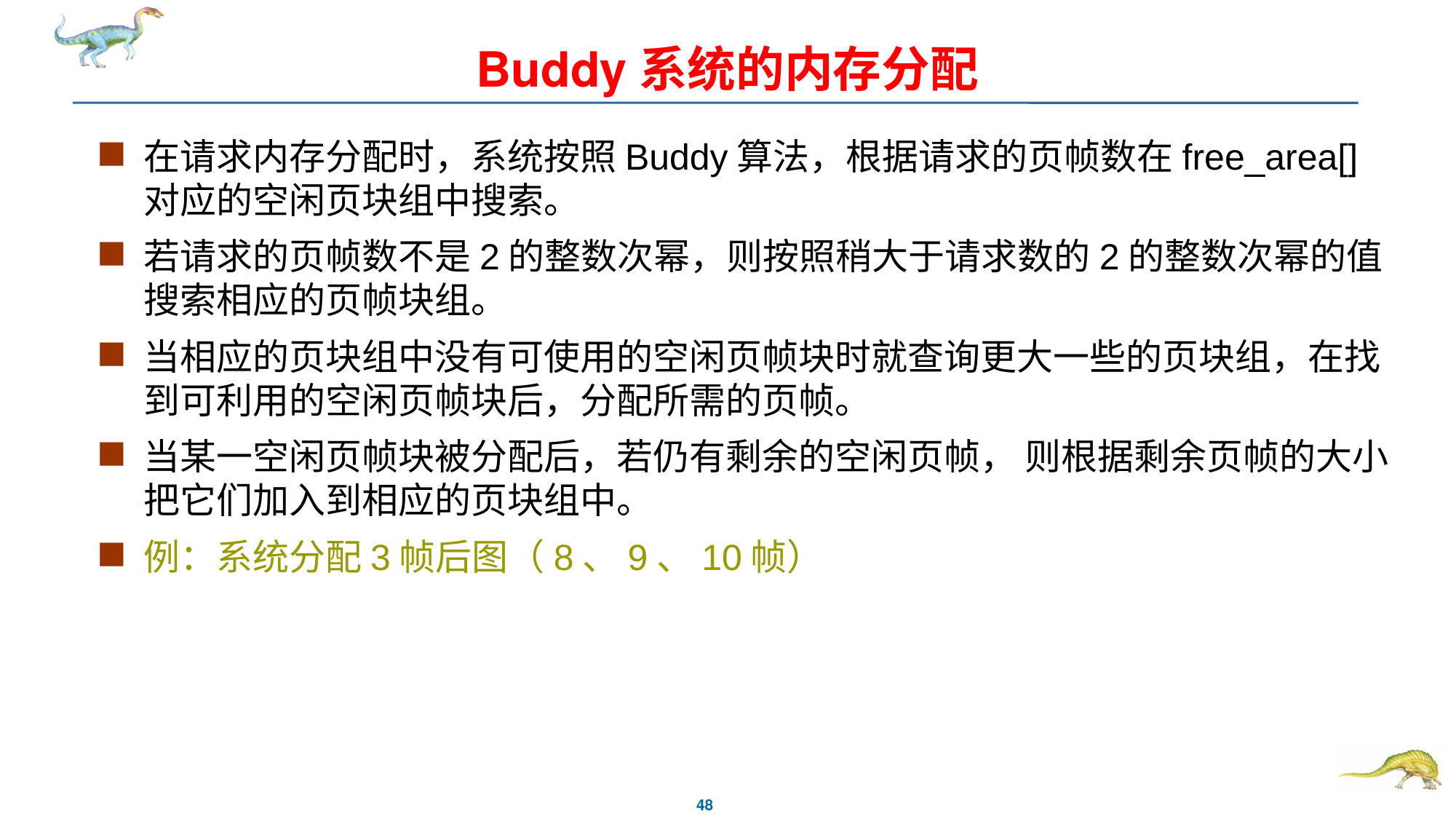

# Buddy系统的内存分配
在请求内存分配时，系统按照Buddy算法，根据请求的页帧数在free_area[]对应的空闲页块组中搜索。
若请求的页帧数不是2的整数次幂，则按照稍大于请求数的2的整数次幂的值搜索相应的页帧块组。
当相应的页块组中没有可使用的空闲页帧块时就查询更大一些的页块组，在找到可利用的空闲页帧块后，分配所需的页帧。
当某一空闲页帧块被分配后，若仍有剩余的空闲页帧， 则根据剩余页帧的大小把它们加入到相应的页块组中。
例：系统分配3帧后图（8、9、10帧）